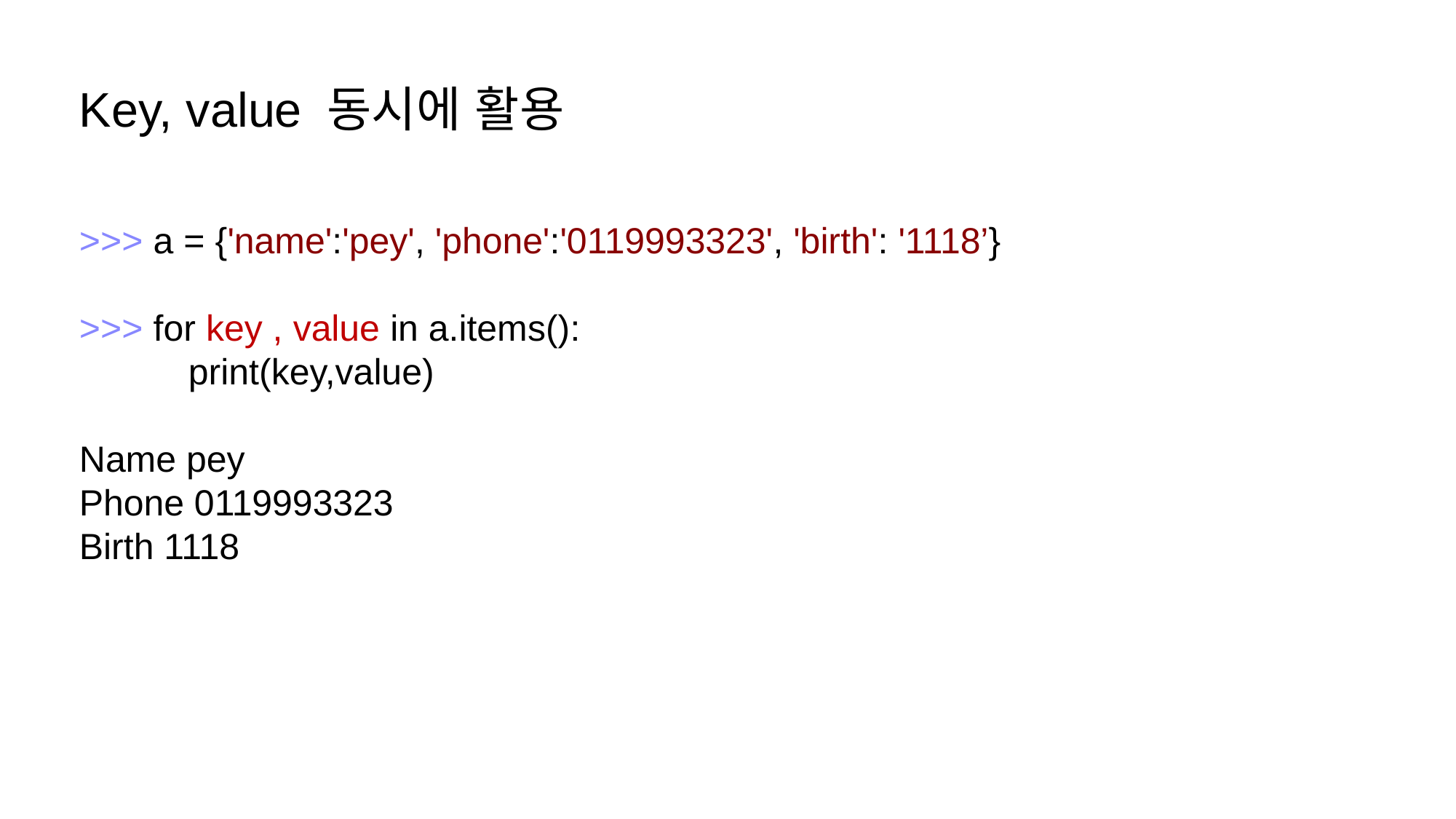

Key, value 동시에 활용
>>> a = {'name':'pey', 'phone':'0119993323', 'birth': '1118’}

>>> for key , value in a.items():
	print(key,value)

Name pey
Phone 0119993323
Birth 1118